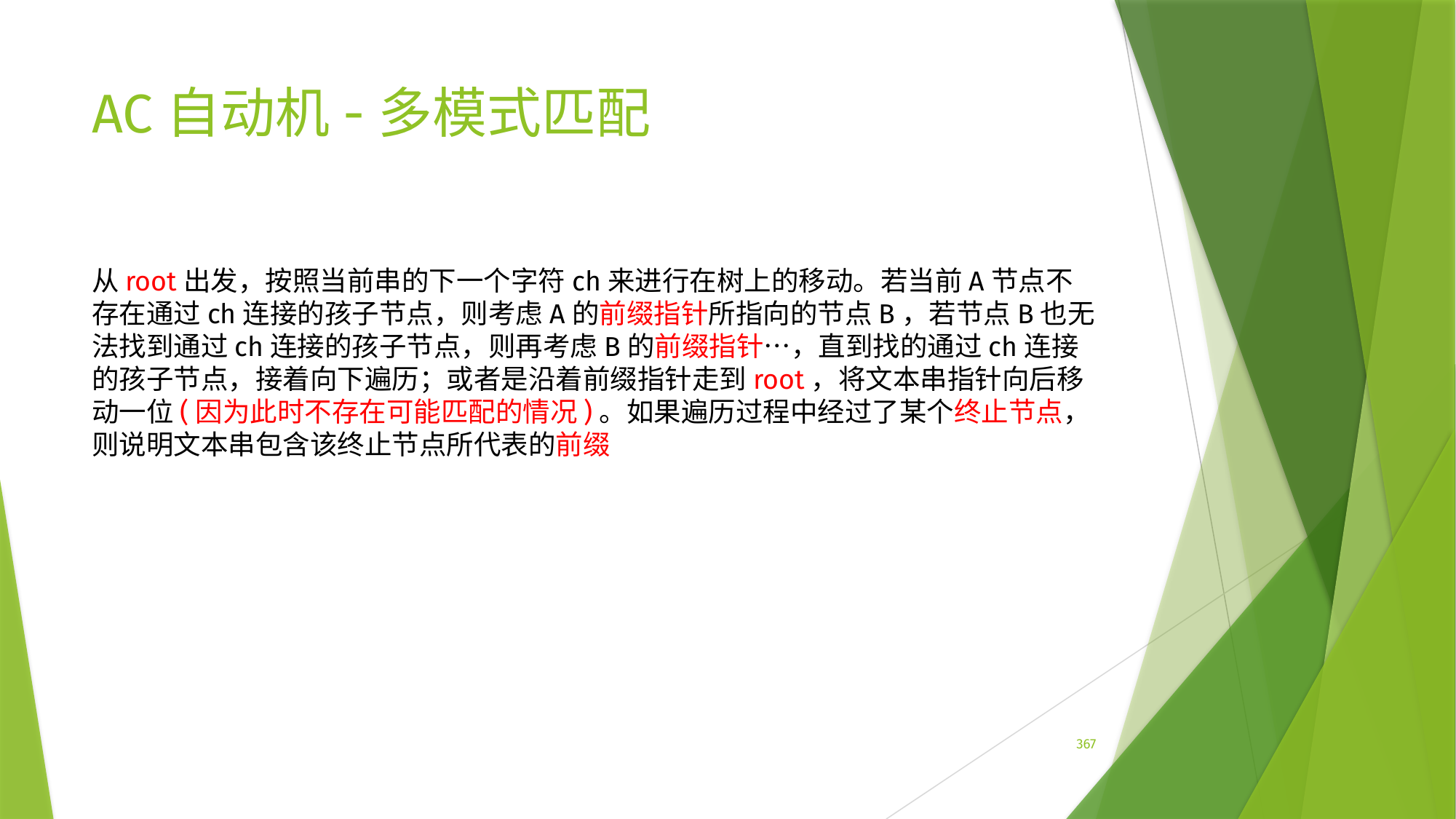

# AC自动机-多模式匹配
从root出发，按照当前串的下一个字符ch来进行在树上的移动。若当前A节点不存在通过ch连接的孩子节点，则考虑A的前缀指针所指向的节点B，若节点B也无法找到通过ch连接的孩子节点，则再考虑B的前缀指针…，直到找的通过ch连接的孩子节点，接着向下遍历；或者是沿着前缀指针走到root，将文本串指针向后移动一位(因为此时不存在可能匹配的情况)。如果遍历过程中经过了某个终止节点，则说明文本串包含该终止节点所代表的前缀

367